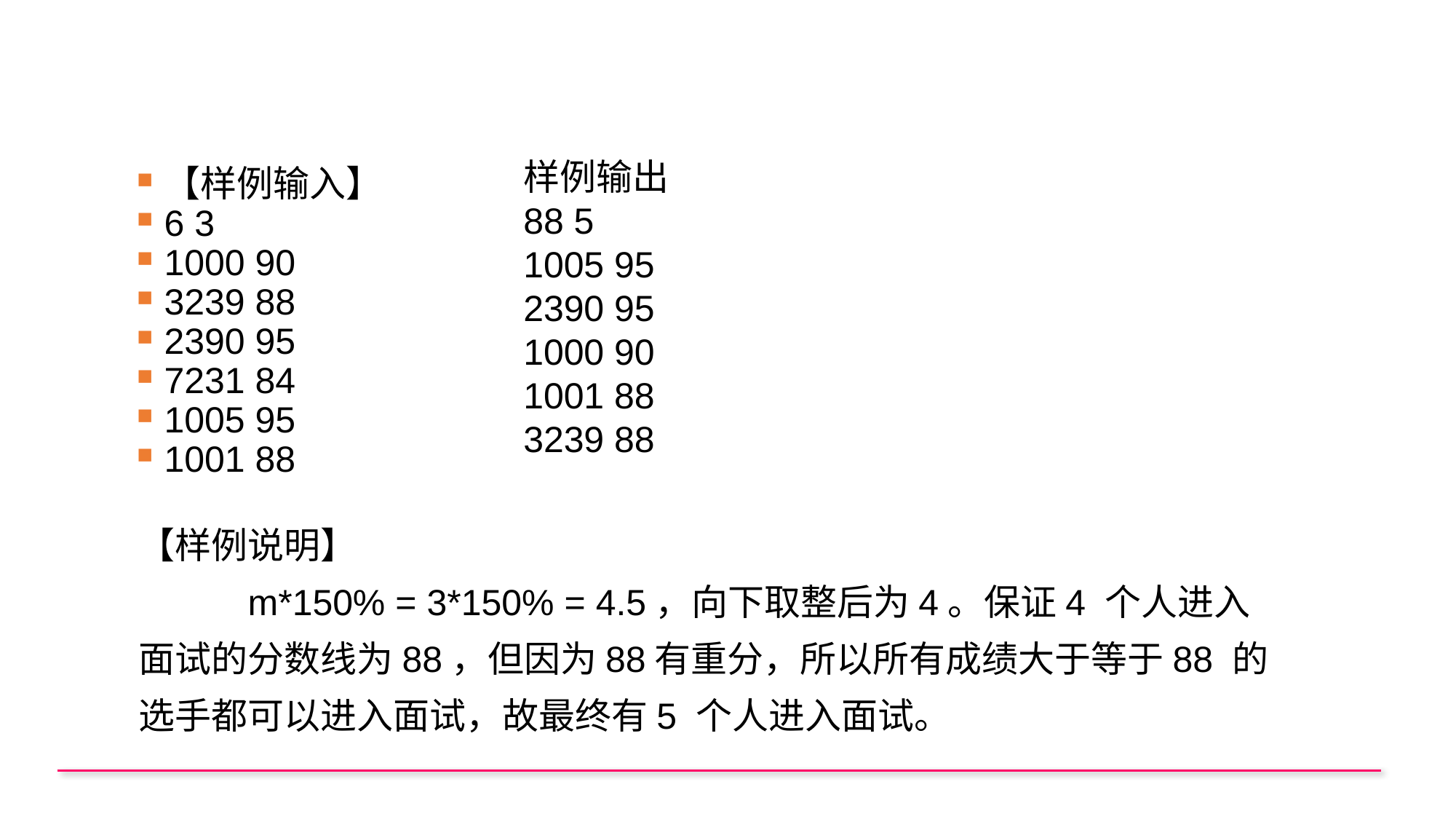

#
样例输出
88 5
1005 95
2390 95
1000 90
1001 88
3239 88

【样例输入】
6 3
1000 90
3239 88
2390 95
7231 84
1005 95
1001 88
【样例说明】
	m*150% = 3*150% = 4.5，向下取整后为4。保证4 个人进入面试的分数线为88，但因为88有重分，所以所有成绩大于等于88 的选手都可以进入面试，故最终有5 个人进入面试。